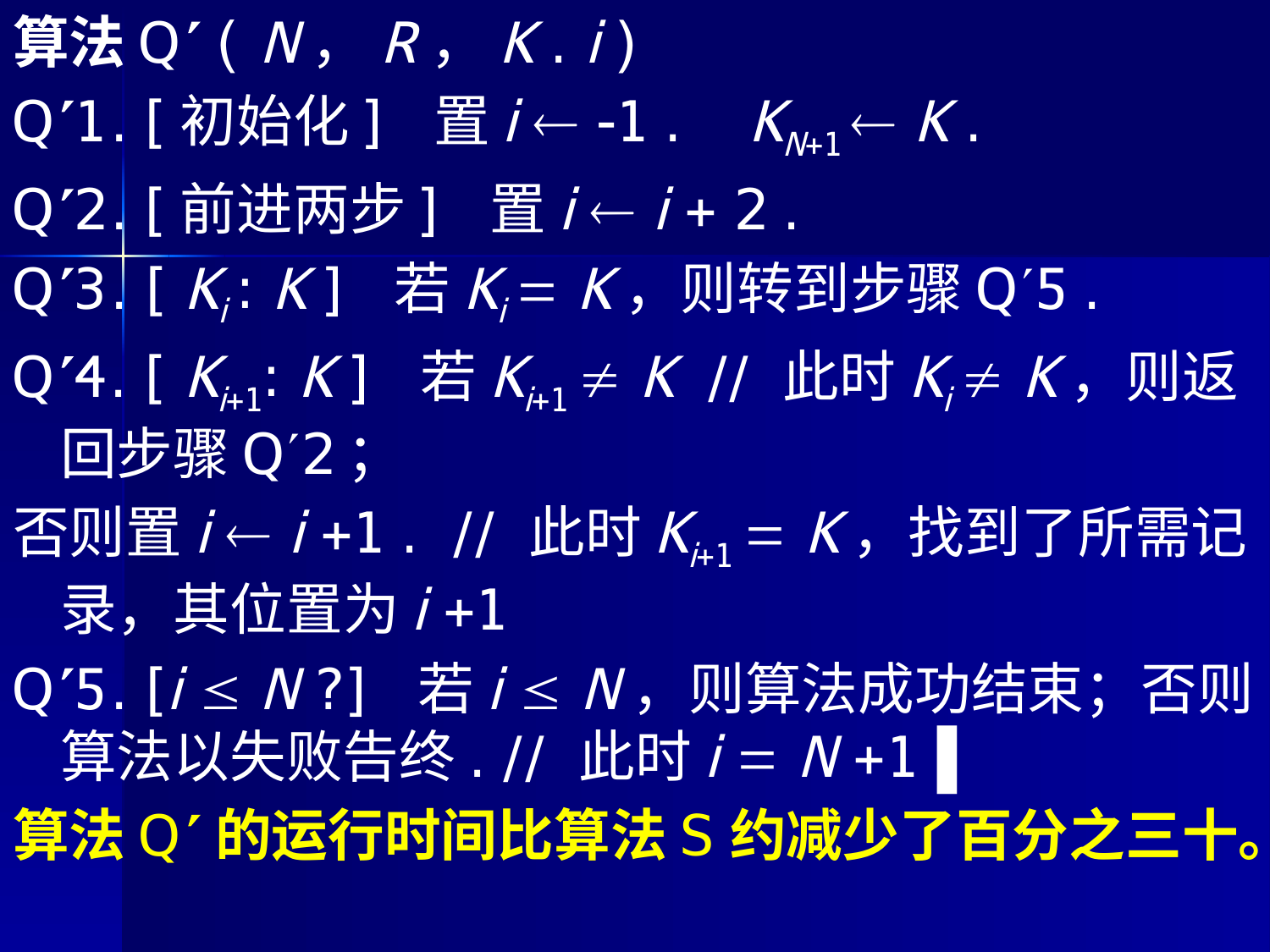

算法Q′ ( N，R，K . i )
Q′1. [初始化]  置i ← −1 .    KN+1 ← K .
Q′2. [前进两步]  置i ← i + 2 .
Q′3. [ Ki : K ]  若Ki = K，则转到步骤Q′5 .
Q′4. [ Ki+1: K ]  若Ki+1 ≠ K  // 此时Ki ≠ K，则返回步骤Q′2；
否则置i ← i +1 .  // 此时Ki+1 = K，找到了所需记录，其位置为i +1
Q′5. [i ≤ N ?]  若i ≤ N，则算法成功结束；否则算法以失败告终. // 此时i = N +1▐
算法Q′的运行时间比算法S约减少了百分之三十。